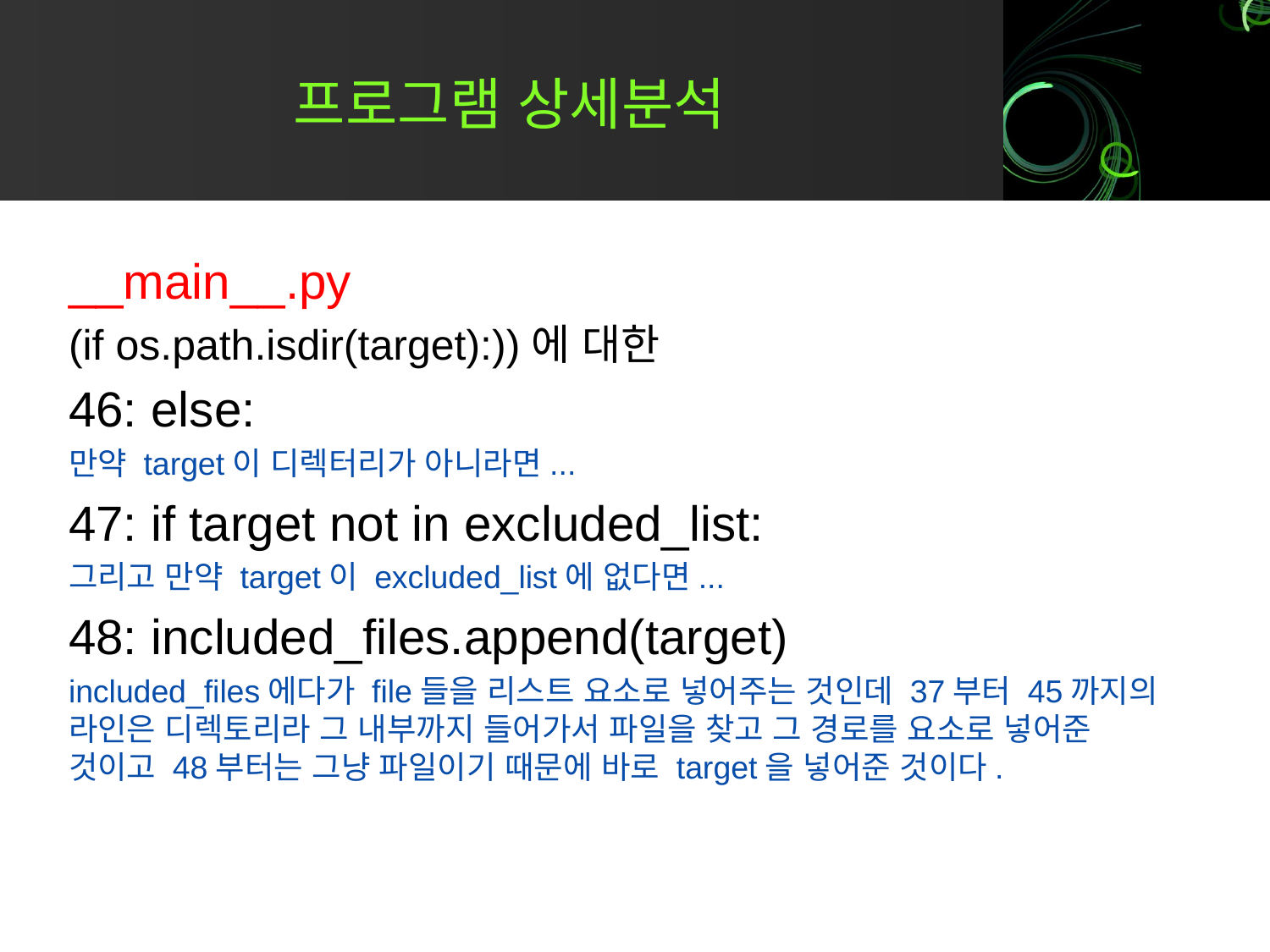

# 프로그램 상세분석

__main__.py
(if os.path.isdir(target):))에 대한
46: else:
만약 target이 디렉터리가 아니라면...
47: if target not in excluded_list:
그리고 만약 target이 excluded_list에 없다면...
48: included_files.append(target)
included_files에다가 file들을 리스트 요소로 넣어주는 것인데 37부터 45까지의 라인은 디렉토리라 그 내부까지 들어가서 파일을 찾고 그 경로를 요소로 넣어준 것이고 48부터는 그냥 파일이기 때문에 바로 target을 넣어준 것이다.